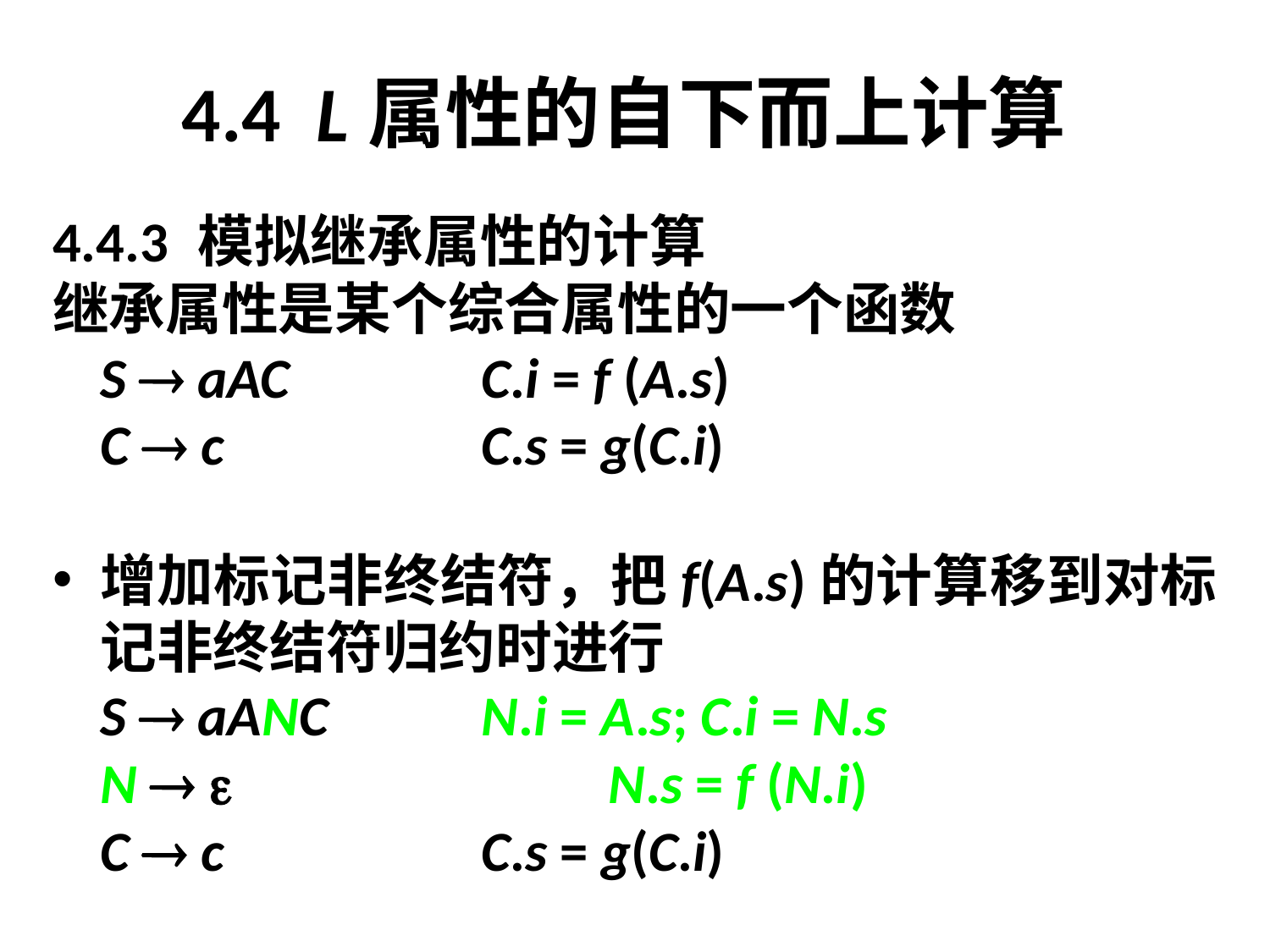

# 4.4  L属性的自下而上计算
4.4.3 模拟继承属性的计算
继承属性是某个综合属性的一个函数
	S → aAC		C.i = f (A.s)
	C → c			C.s = g(C.i)

增加标记非终结符，把f(A.s)的计算移到对标记非终结符归约时进行
	S → aANC		N.i = A.s; C.i = N.s
	N → ε			N.s = f (N.i)
	C → c			C.s = g(C.i)